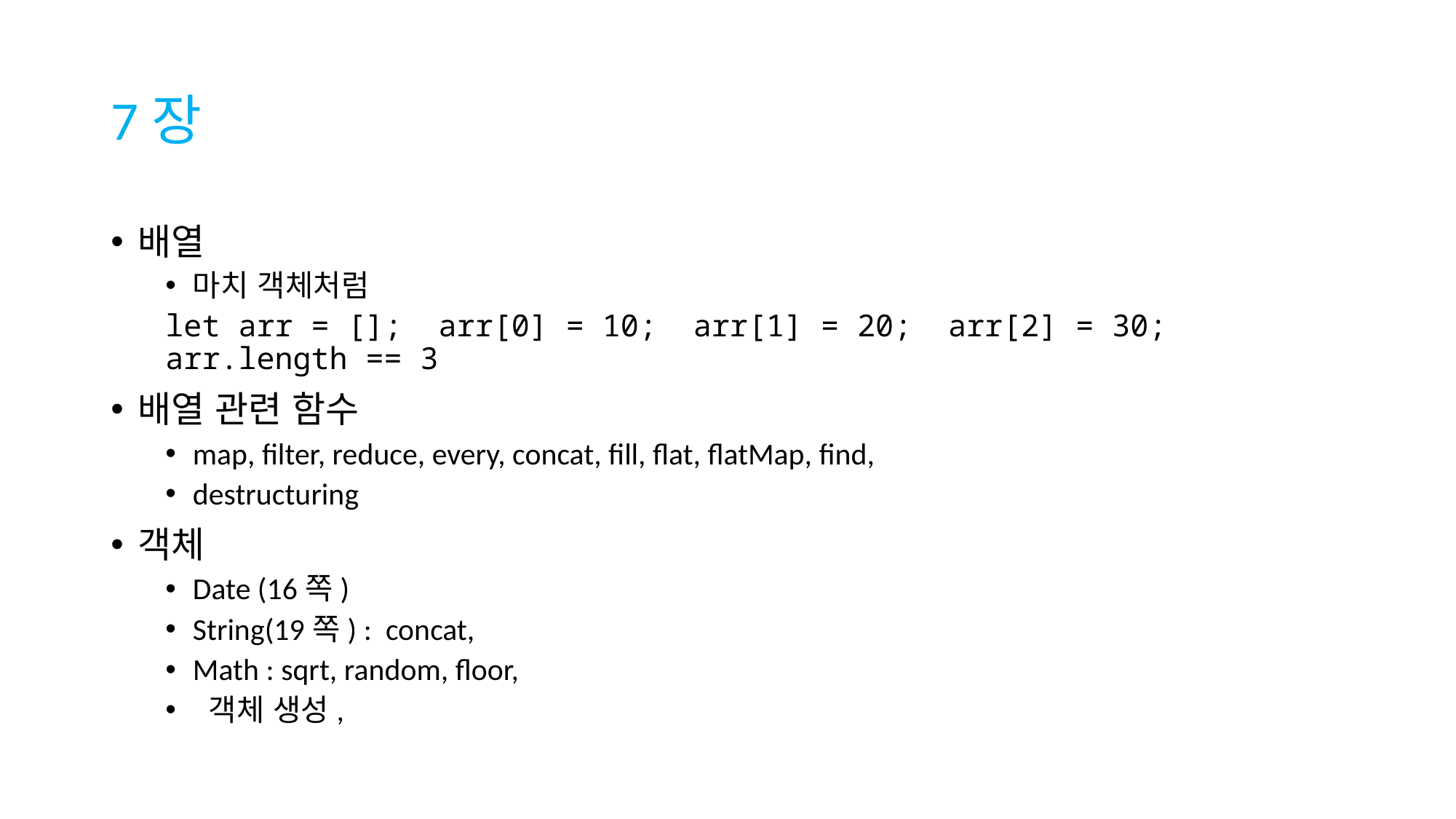

# 7장
배열
마치 객체처럼
let arr = [];  arr[0] = 10;  arr[1] = 20;  arr[2] = 30;   arr.length == 3
배열 관련 함수
map, filter, reduce, every, concat, fill, flat, flatMap, find,
destructuring
객체
Date (16쪽)
String(19쪽) :  concat,
Math : sqrt, random, floor,
 객체 생성,